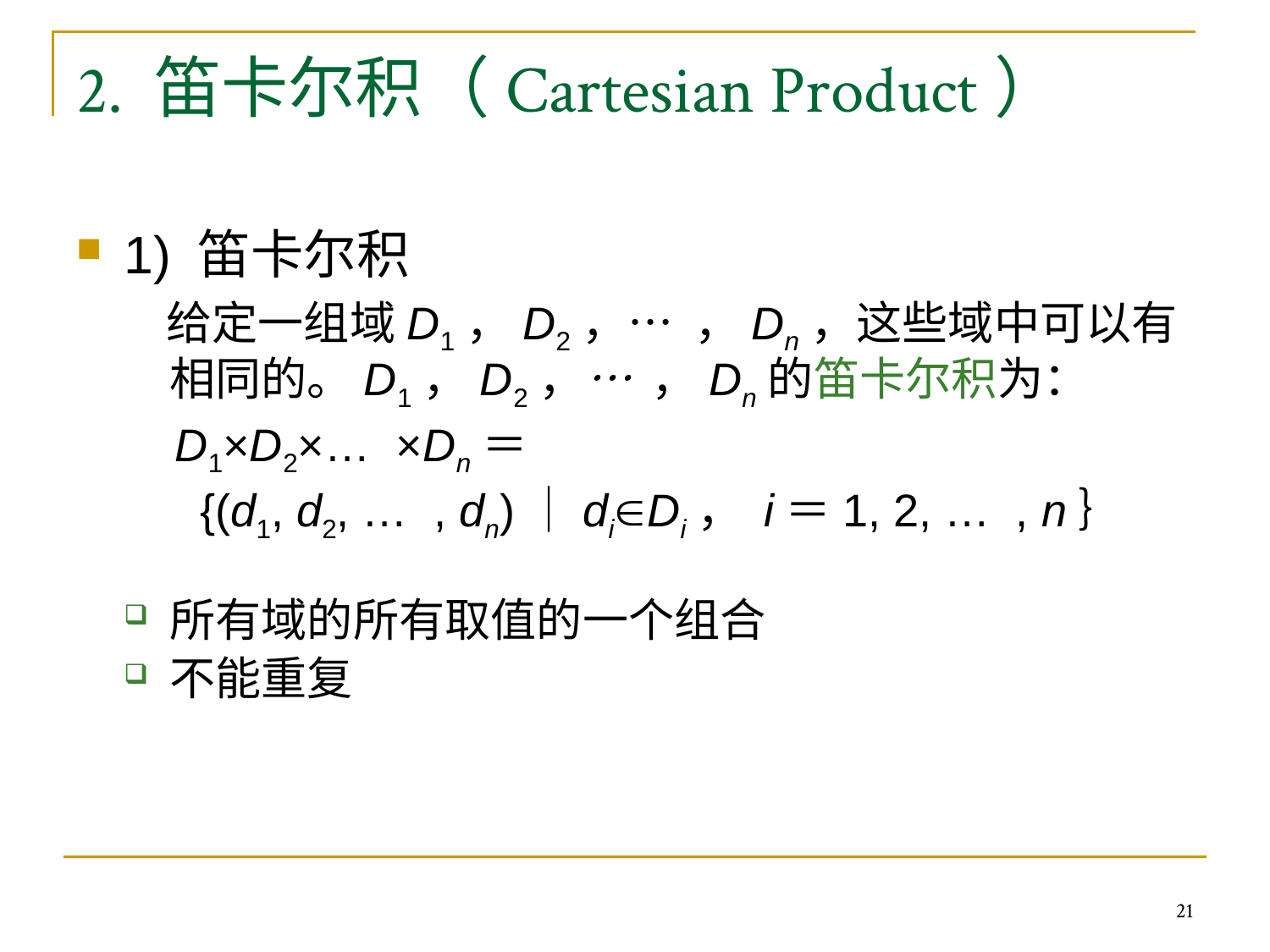

# 2. 笛卡尔积（Cartesian Product）
1) 笛卡尔积
   给定一组域D1，D2，…  ，Dn，这些域中可以有相同的。D1，D2，…  ，Dn的笛卡尔积为：
    D1×D2×…  ×Dn＝
      {(d1, d2, …  , dn)｜di∈Di， i＝1, 2, …  , n｝

所有域的所有取值的一个组合
不能重复
21